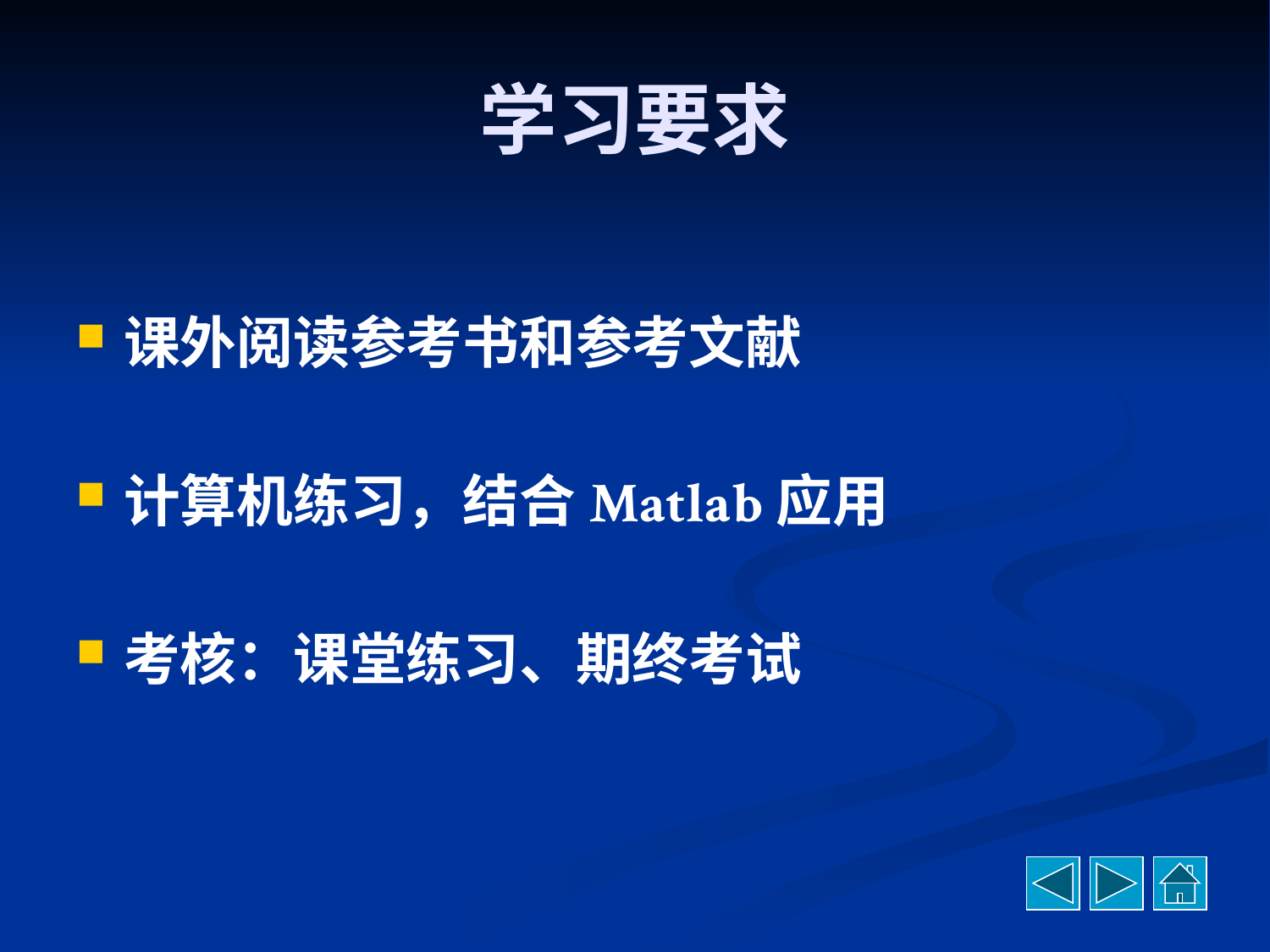

# 学习要求

课外阅读参考书和参考文献

计算机练习，结合Matlab应用

考核：课堂练习、期终考试